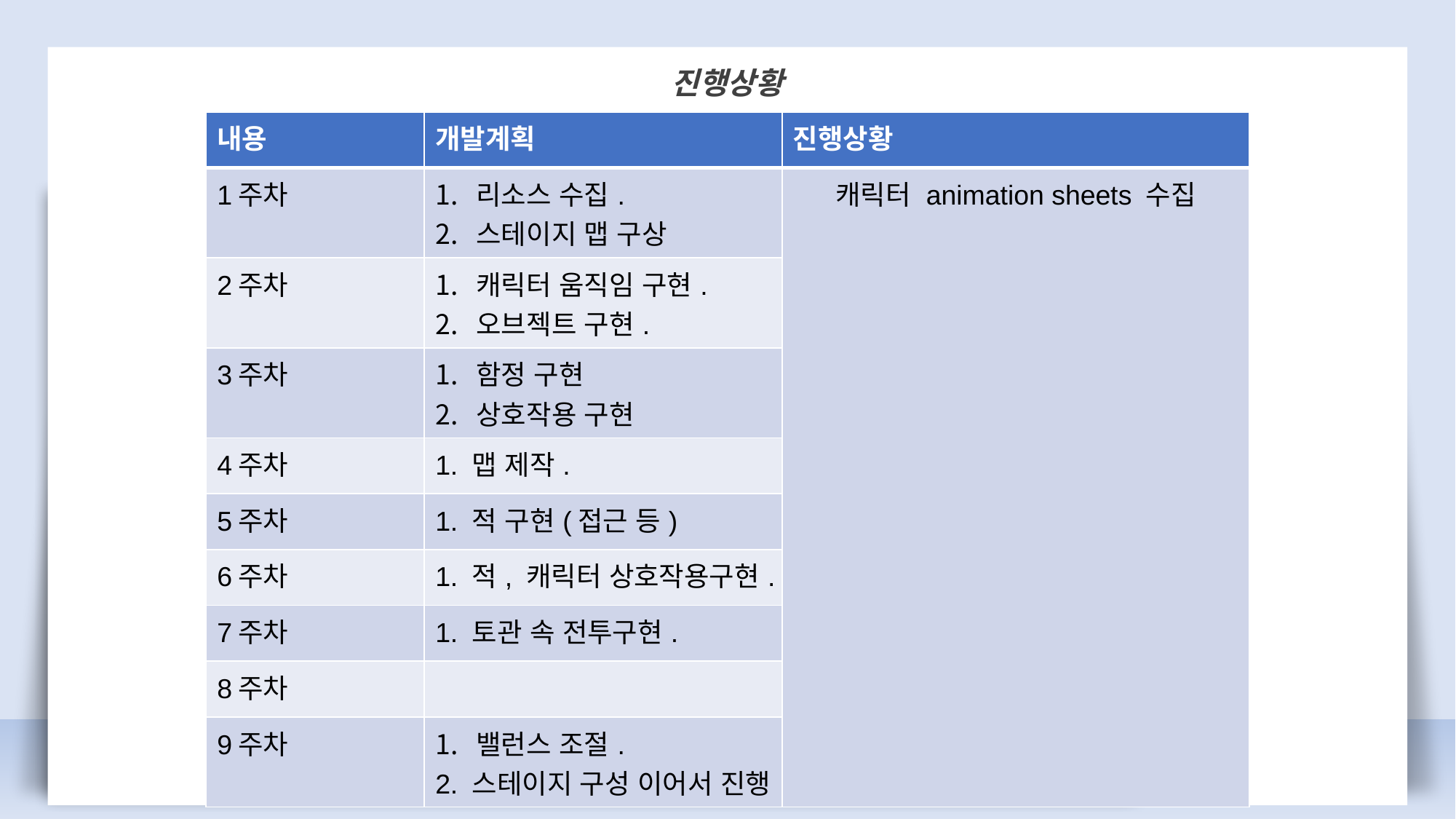

진행상황

| 내용 | 개발계획 | 진행상황 |
| --- | --- | --- |
| 1주차 | 리소스 수집. 스테이지 맵 구상 | 캐릭터 animation sheets 수집 |
| 2주차 | 캐릭터 움직임 구현. 오브젝트 구현. |  |
| 3주차 | 함정 구현 상호작용 구현 |  |
| 4주차 | 1. 맵 제작. |  |
| 5주차 | 1. 적 구현(접근 등) |  |
| 6주차 | 1. 적, 캐릭터 상호작용구현. |  |
| 7주차 | 1. 토관 속 전투구현. |  |
| 8주차 |  |  |
| 9주차 | 밸런스 조절. 2. 스테이지 구성 이어서 진행 |  |